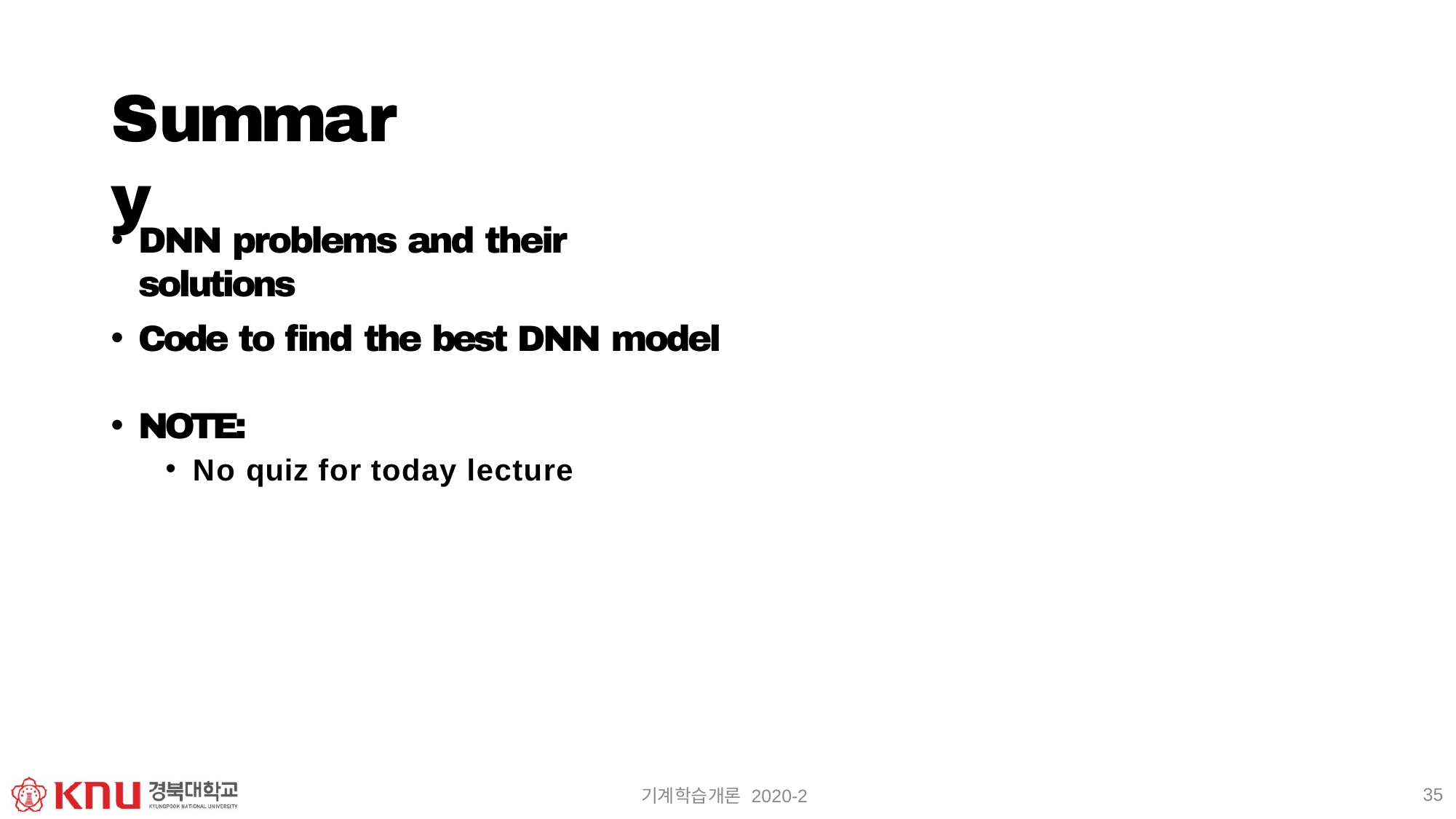

# Summary
DNN problems and their solutions
Code to find the best DNN model

NOTE:
No quiz for today lecture
35
기계학습개론 2020-2